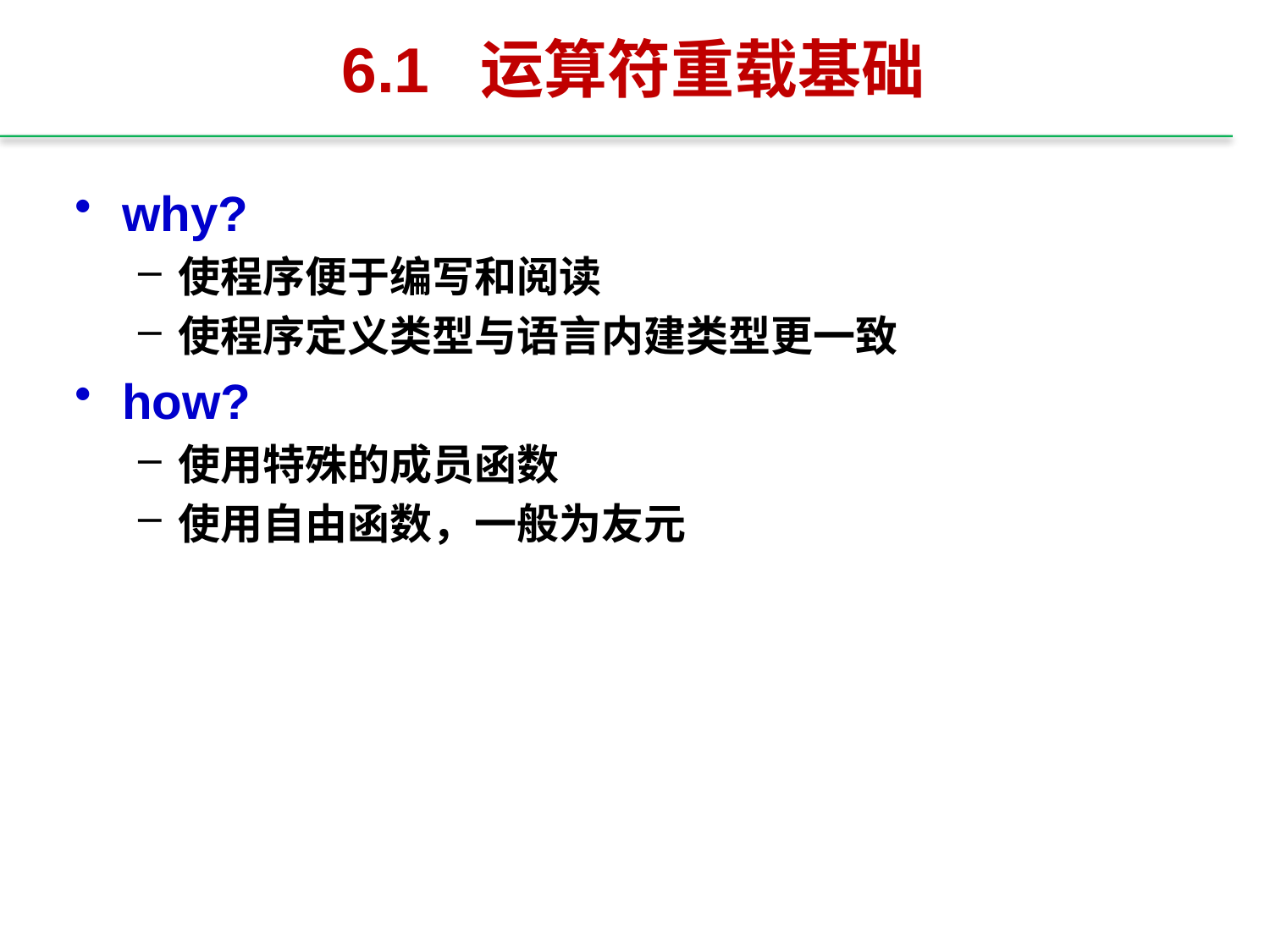

6.1  运算符重载基础
why?
使程序便于编写和阅读
使程序定义类型与语言内建类型更一致
how?
使用特殊的成员函数
使用自由函数，一般为友元